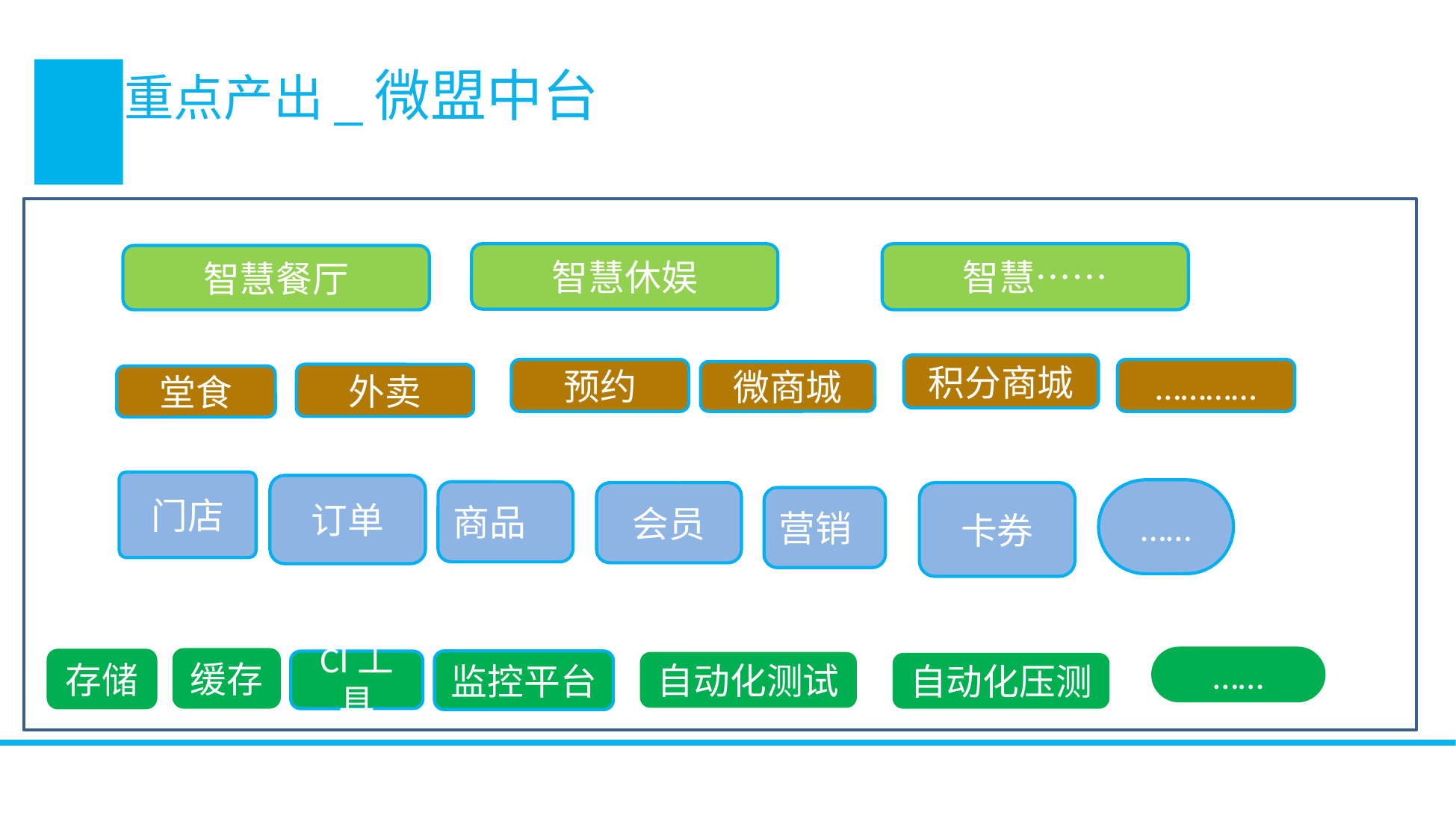

重点产出_微盟中台

智慧休娱
智慧……
智慧餐厅
积分商城
预约
…………
微商城
外卖
堂食

门店
订单
……
商品
卡券
会员
营销
……
缓存
存储
监控平台
CI工具
自动化测试
自动化压测